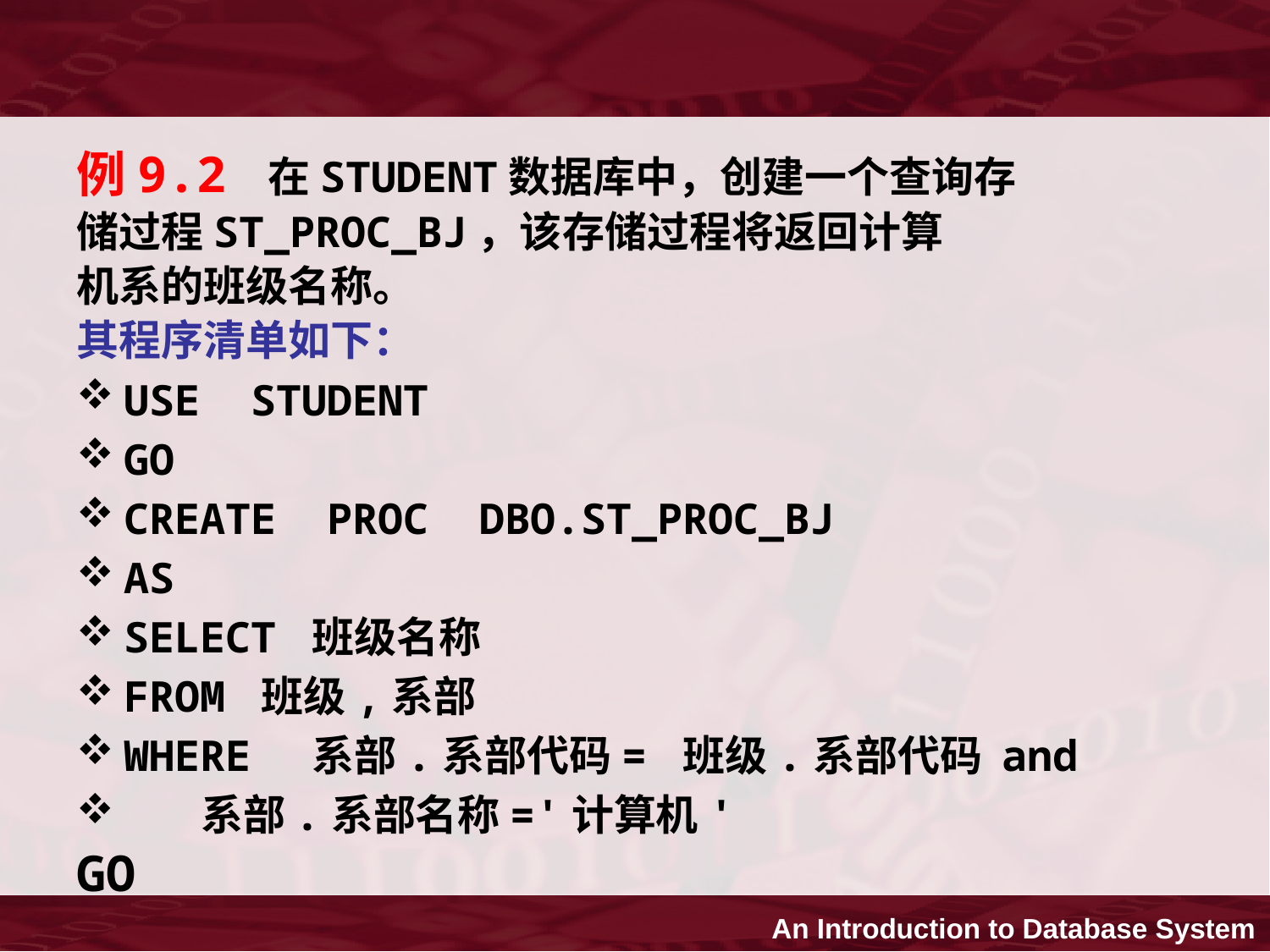

例9.2 在STUDENT数据库中，创建一个查询存
储过程ST_PROC_BJ，该存储过程将返回计算
机系的班级名称。
其程序清单如下：
USE  STUDENT
GO
CREATE  PROC  DBO.ST_PROC_BJ
AS
SELECT 班级名称
FROM 班级,系部
WHERE  系部.系部代码= 班级.系部代码 and
       系部.系部名称='计算机'
GO